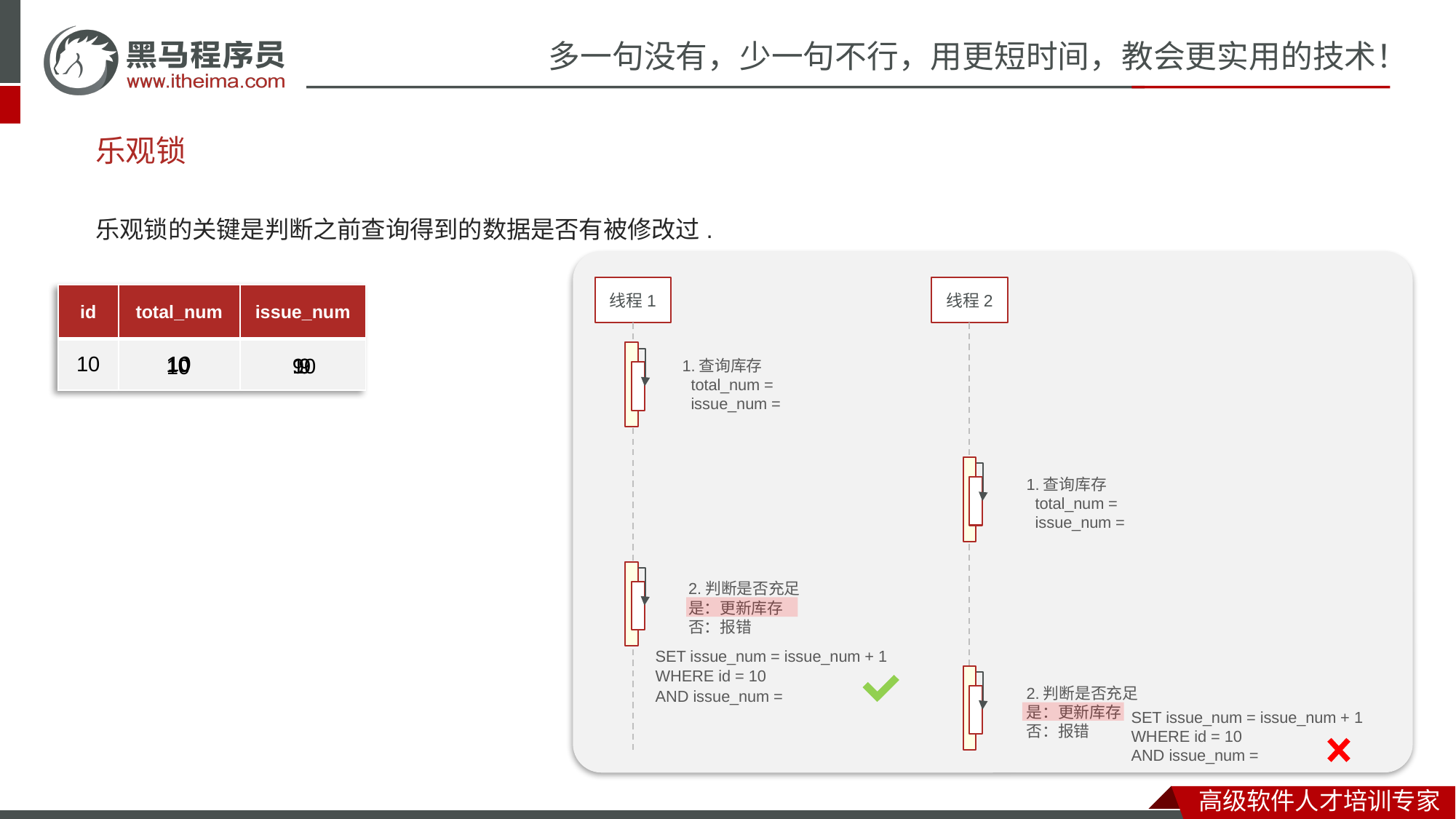

乐观锁
乐观锁的关键是判断之前查询得到的数据是否有被修改过.

线程1
线程2
| id | total\_num | issue\_num |
| --- | --- | --- |
| 10 | 10 |  |

10
9
10
9
9
10
1.查询库存
  total_num =
  issue_num =

1.查询库存
  total_num =
  issue_num =

2.判断是否充足
是：更新库存
否：报错

SET issue_num = issue_num + 1
WHERE id = 10

2.判断是否充足
是：更新库存
否：报错
AND issue_num =

SET issue_num = issue_num + 1
WHERE id = 10
AND issue_num =